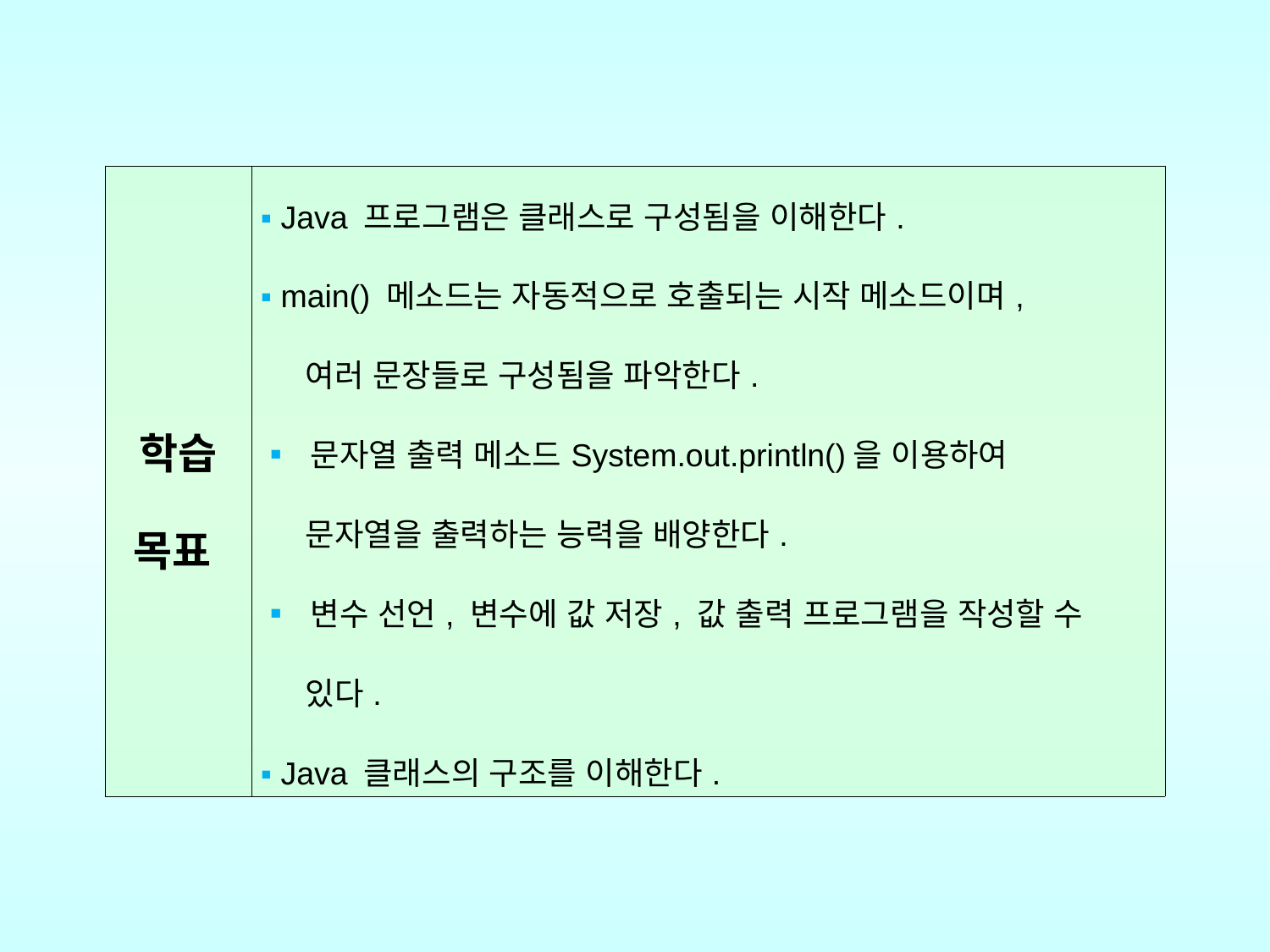

| 학습 목표 | ▪ Java 프로그램은 클래스로 구성됨을 이해한다. ▪ main() 메소드는 자동적으로 호출되는 시작 메소드이며, 여러 문장들로 구성됨을 파악한다. ▪ 문자열 출력 메소드System.out.println()을 이용하여 문자열을 출력하는 능력을 배양한다. ▪ 변수 선언, 변수에 값 저장, 값 출력 프로그램을 작성할 수 있다. ▪ Java 클래스의 구조를 이해한다. |
| --- | --- |